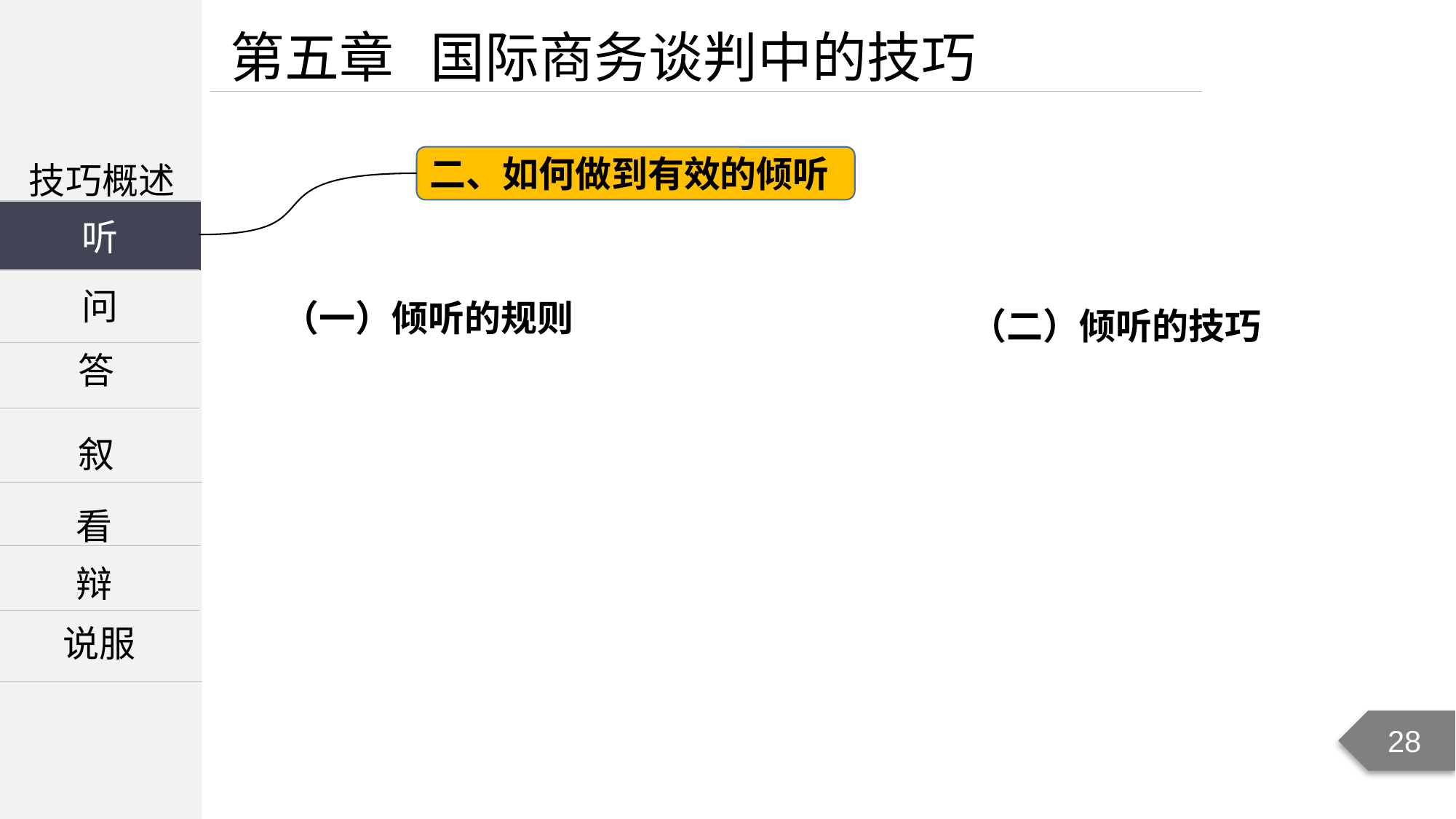

第五章   国际商务谈判中的技巧
技巧概述
二、如何做到有效的倾听
听
听
（二）倾听的技巧
（一）倾听的规则
问
答
叙
看
辩
说服
28